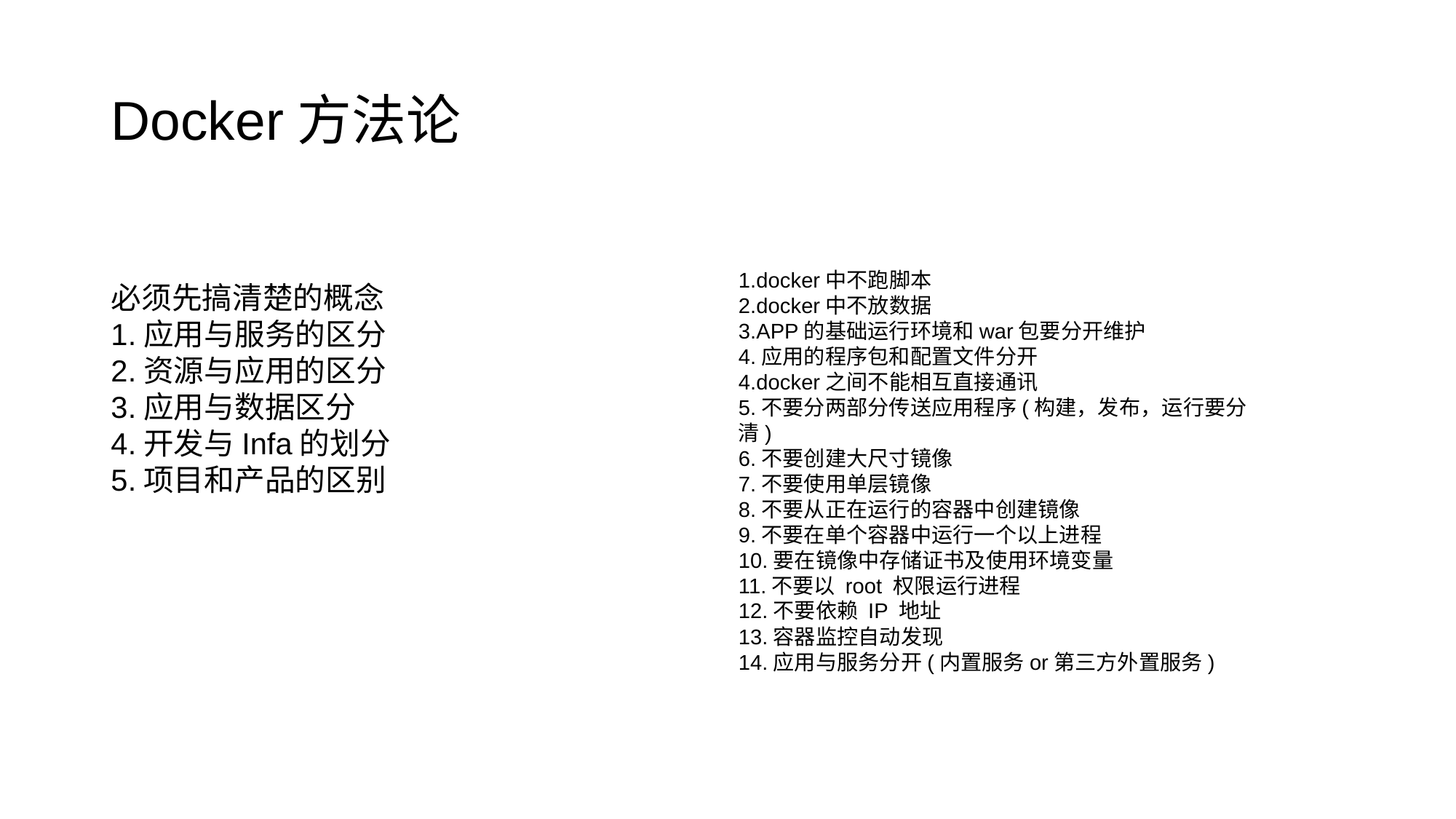

# Docker方法论
必须先搞清楚的概念
1.应用与服务的区分
2.资源与应用的区分
3.应用与数据区分
4.开发与Infa的划分
5.项目和产品的区别
1.docker中不跑脚本
2.docker中不放数据
3.APP的基础运行环境和war包要分开维护
4.应用的程序包和配置文件分开
4.docker之间不能相互直接通讯
5.不要分两部分传送应用程序(构建，发布，运行要分清)
6.不要创建大尺寸镜像
7.不要使用单层镜像
8.不要从正在运行的容器中创建镜像
9.不要在单个容器中运行一个以上进程
10.要在镜像中存储证书及使用环境变量
11.不要以 root 权限运行进程
12.不要依赖 IP 地址
13.容器监控自动发现
14.应用与服务分开(内置服务or第三方外置服务)